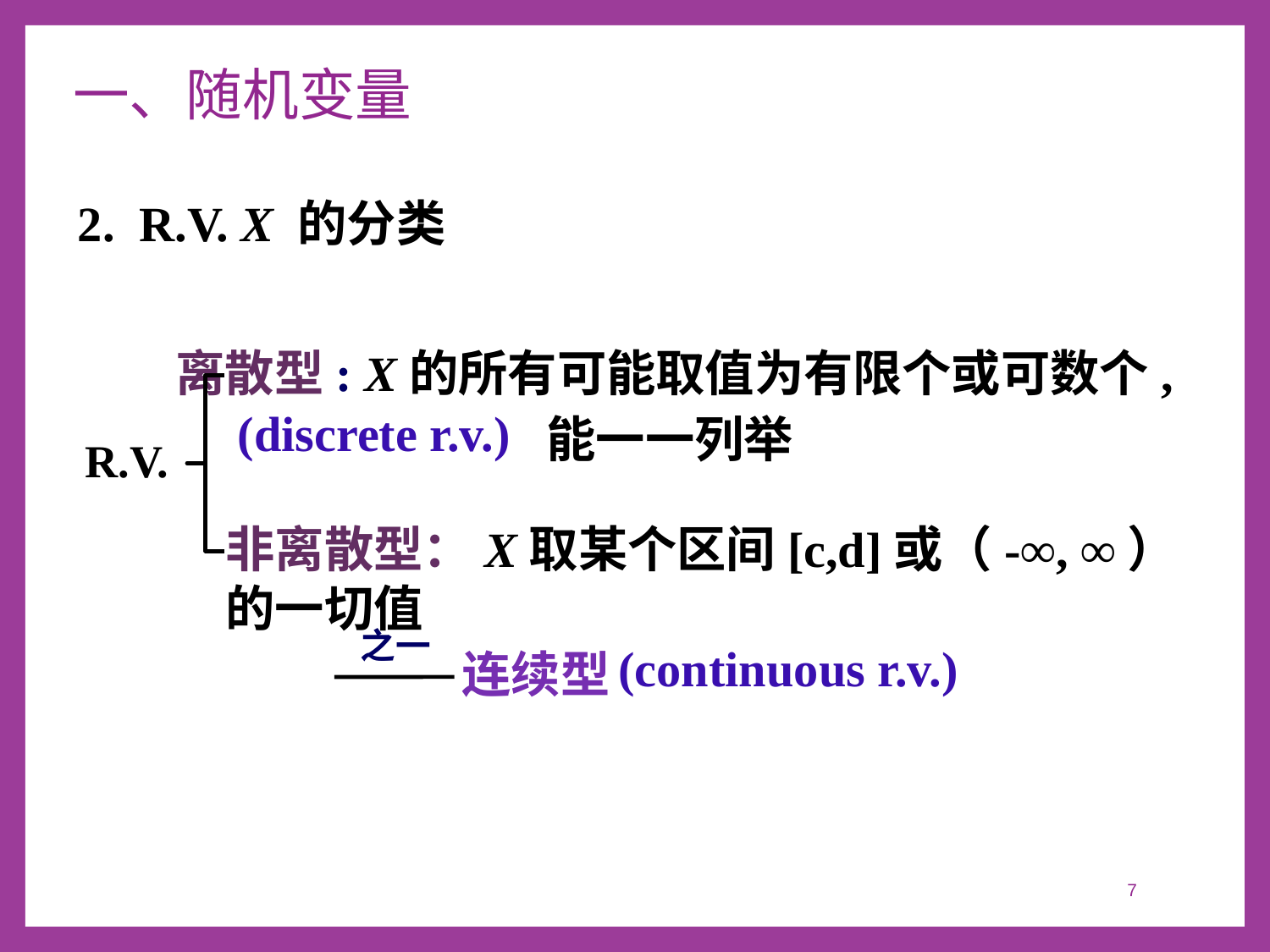

# 一、随机变量
2.  R.V. X 的分类
离散型: X的所有可能取值为有限个或可数个,
                                能一一列举

(discrete r.v.)
R.V.
非离散型：X取某个区间[c,d]或（-∞, ∞）的一切值
之一
连续型

(continuous r.v.)
7